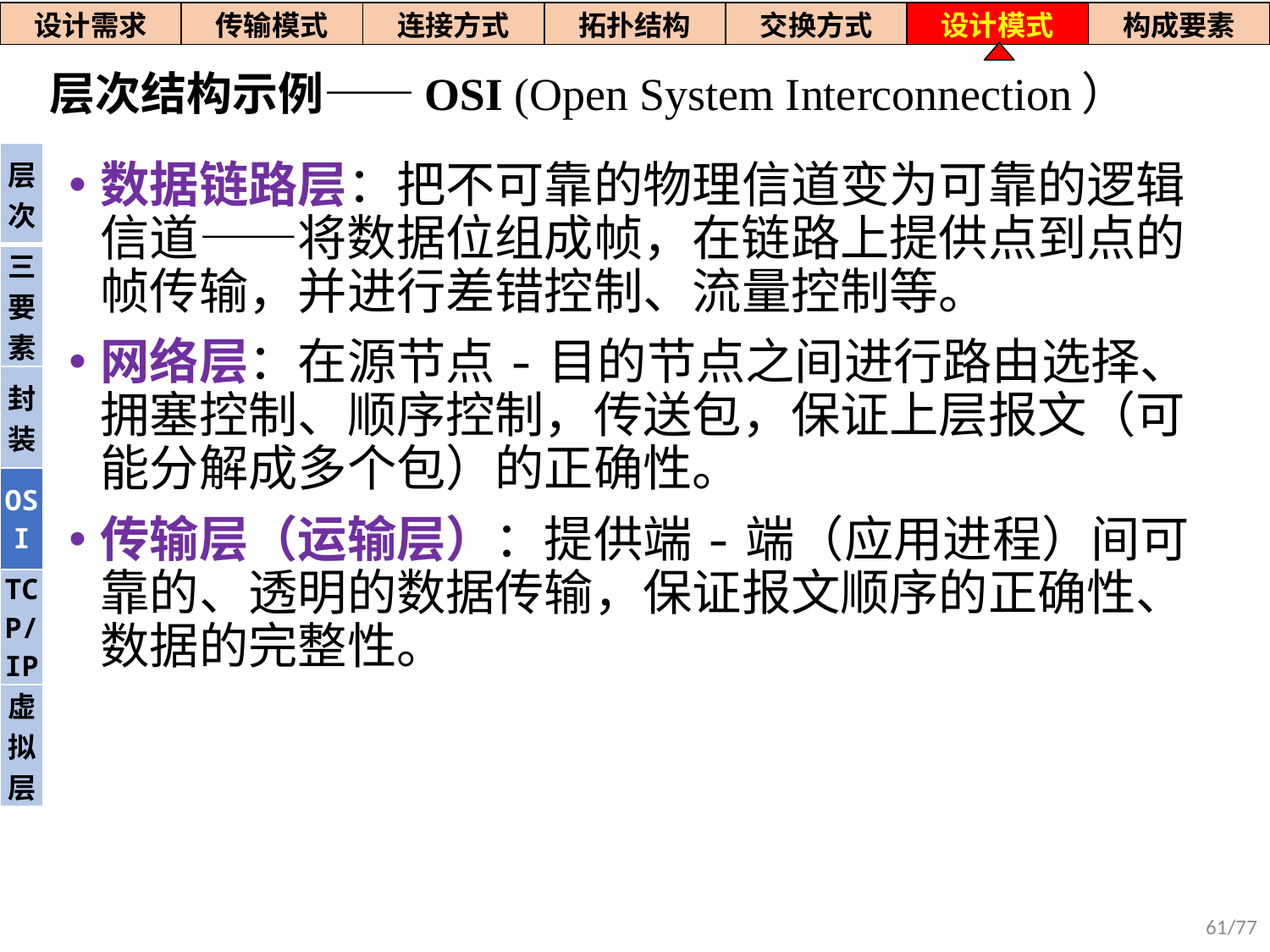

| 设计需求 | 传输模式 | 连接方式 | 拓扑结构 | 交换方式 | 设计模式 | 构成要素 |
| --- | --- | --- | --- | --- | --- | --- |

# 层次结构示例——OSI (Open System Interconnection）
| 层次 |
| --- |
| 三要素 |
| 封装 |
| OSI |
| TCP/IP |
| 虚拟层 |
数据链路层：把不可靠的物理信道变为可靠的逻辑信道——将数据位组成帧，在链路上提供点到点的帧传输，并进行差错控制、流量控制等。
网络层：在源节点-目的节点之间进行路由选择、拥塞控制、顺序控制，传送包，保证上层报文（可能分解成多个包）的正确性。
传输层（运输层）：提供端-端（应用进程）间可靠的、透明的数据传输，保证报文顺序的正确性、数据的完整性。
61/77